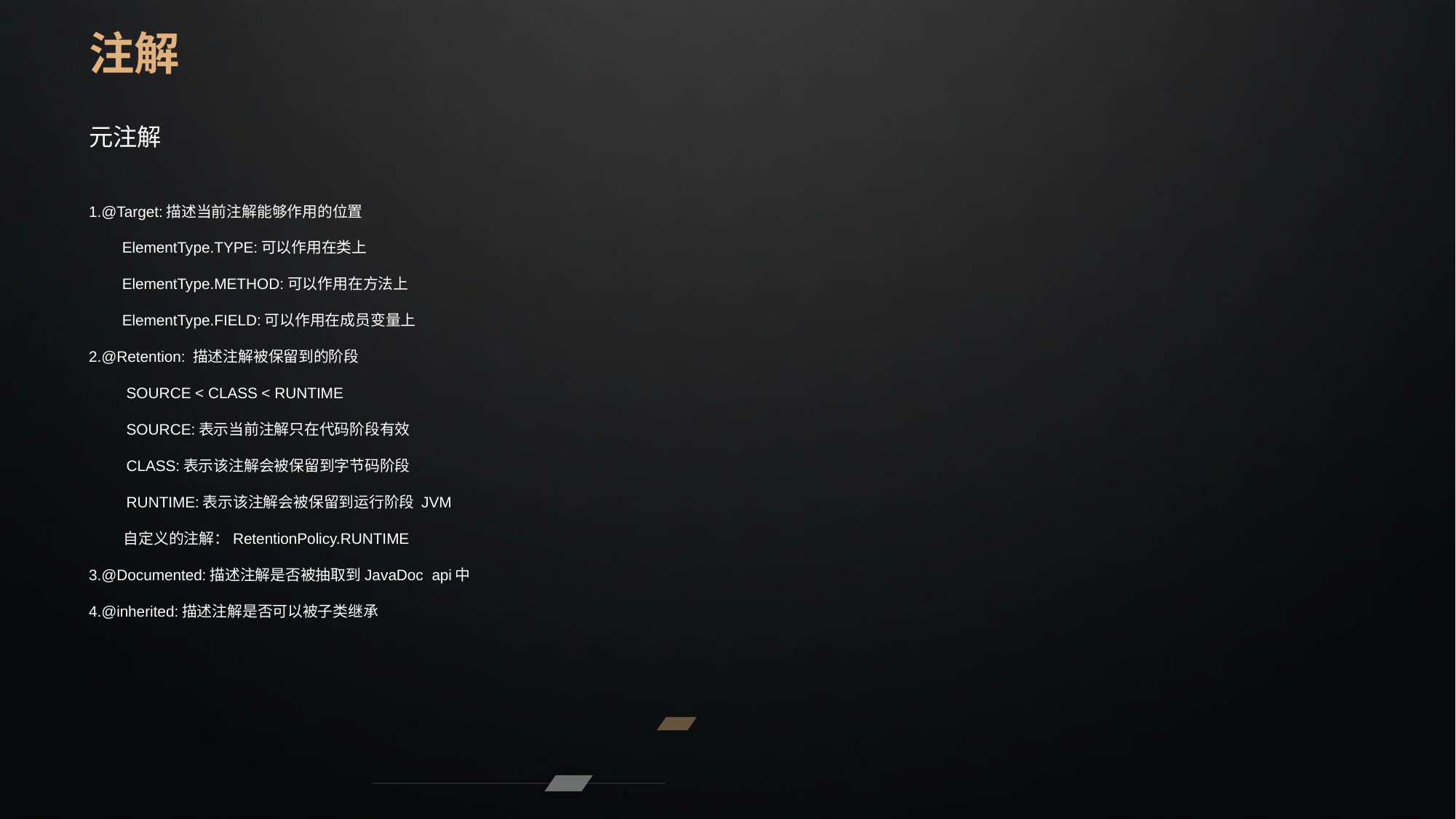

注解
元注解

1.@Target:描述当前注解能够作用的位置

​        ElementType.TYPE:可以作用在类上

​        ElementType.METHOD:可以作用在方法上

​        ElementType.FIELD:可以作用在成员变量上

2.@Retention: 描述注解被保留到的阶段

​         SOURCE < CLASS < RUNTIME

​         SOURCE:表示当前注解只在代码阶段有效

​         CLASS:表示该注解会被保留到字节码阶段

​         RUNTIME:表示该注解会被保留到运行阶段 JVM

​         自定义的注解：RetentionPolicy.RUNTIME

3.@Documented:描述注解是否被抽取到JavaDoc  api中

4.@inherited:描述注解是否可以被子类继承